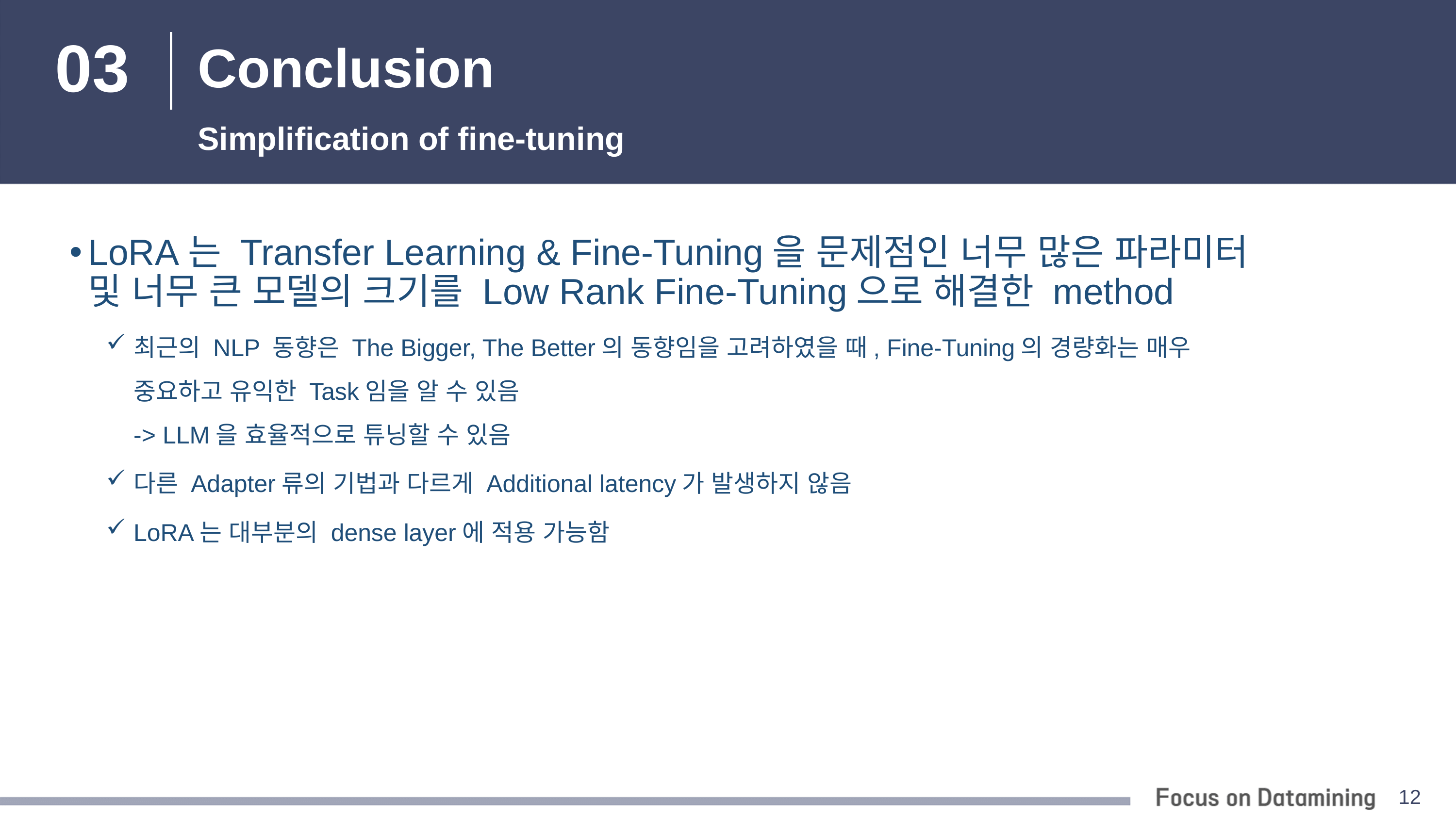

03
# Conclusion
Simplification of fine-tuning
LoRA는 Transfer Learning & Fine-Tuning을 문제점인 너무 많은 파라미터 및 너무 큰 모델의 크기를 Low Rank Fine-Tuning으로 해결한 method
최근의 NLP 동향은 The Bigger, The Better의 동향임을 고려하였을 때, Fine-Tuning의 경량화는 매우 중요하고 유익한 Task임을 알 수 있음
-> LLM을 효율적으로 튜닝할 수 있음
다른 Adapter류의 기법과 다르게 Additional latency가 발생하지 않음
LoRA는 대부분의 dense layer에 적용 가능함